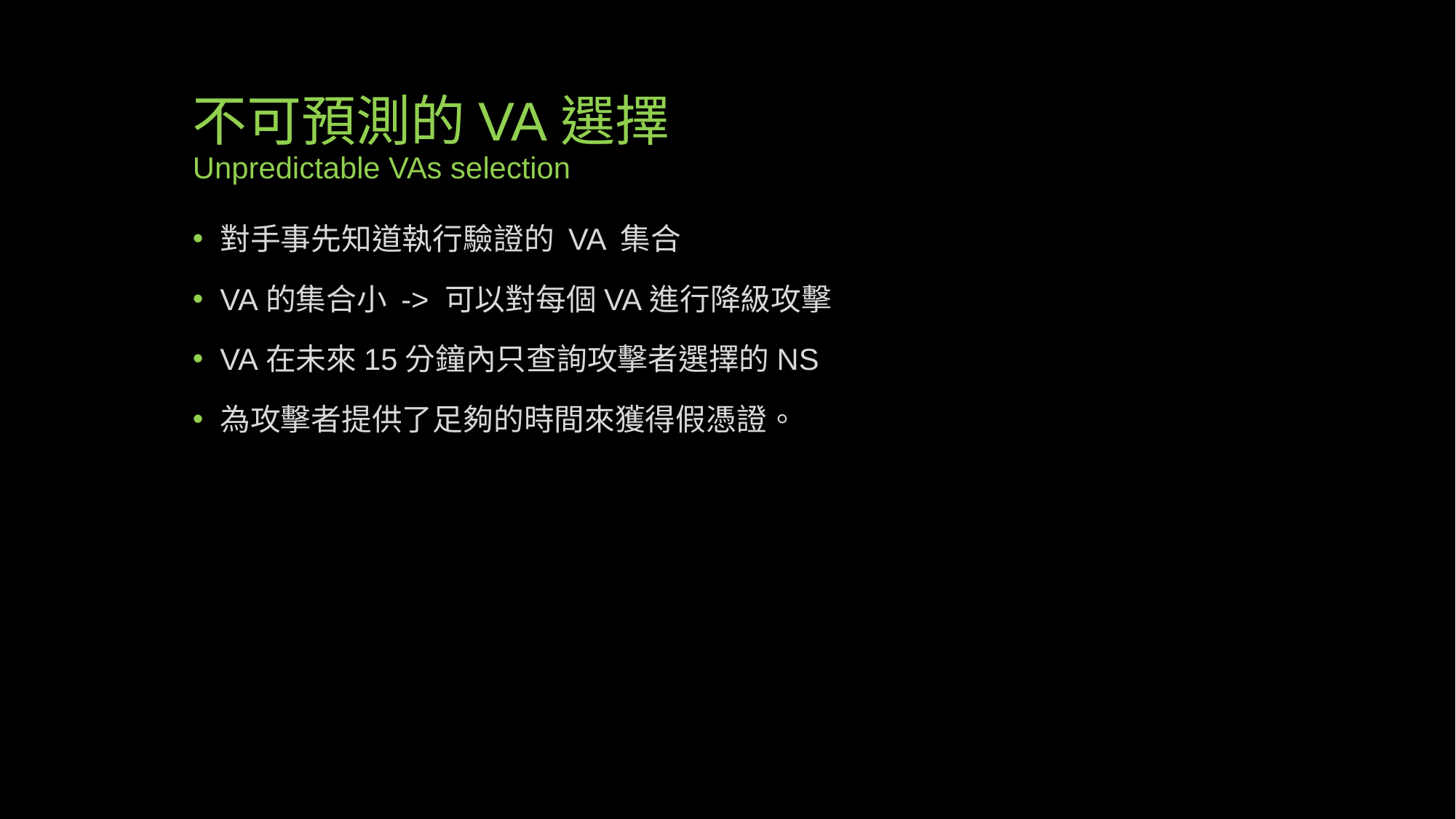

# 不可預測的VA選擇 Unpredictable VAs selection
對手事先知道執行驗證的 VA 集合
VA的集合小 -> 可以對每個VA進行降級攻擊
VA在未來15分鐘內只查詢攻擊者選擇的NS
為攻擊者提供了足夠的時間來獲得假憑證。